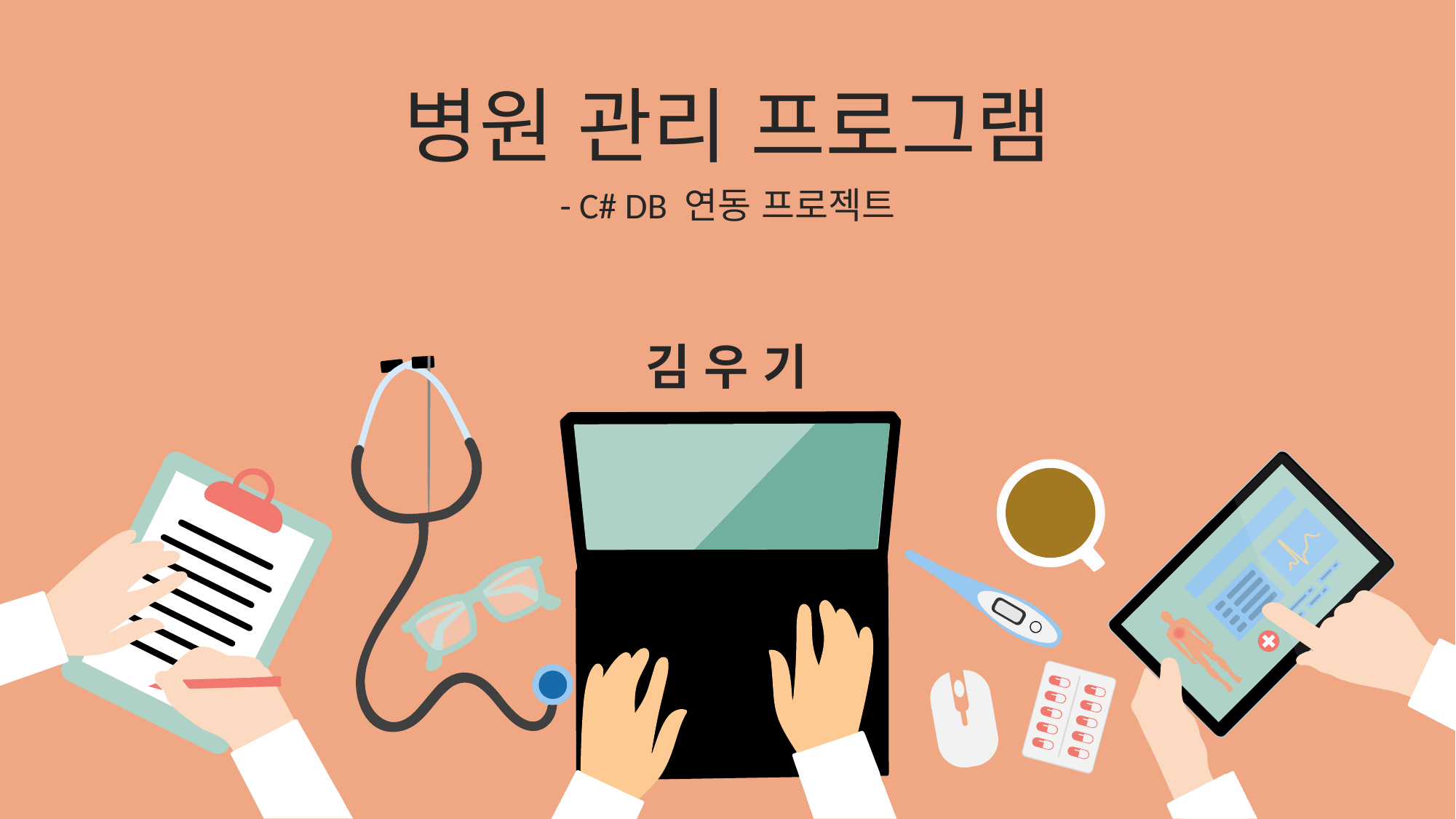

병원 관리 프로그램
- C# DB 연동 프로젝트
김 우 기